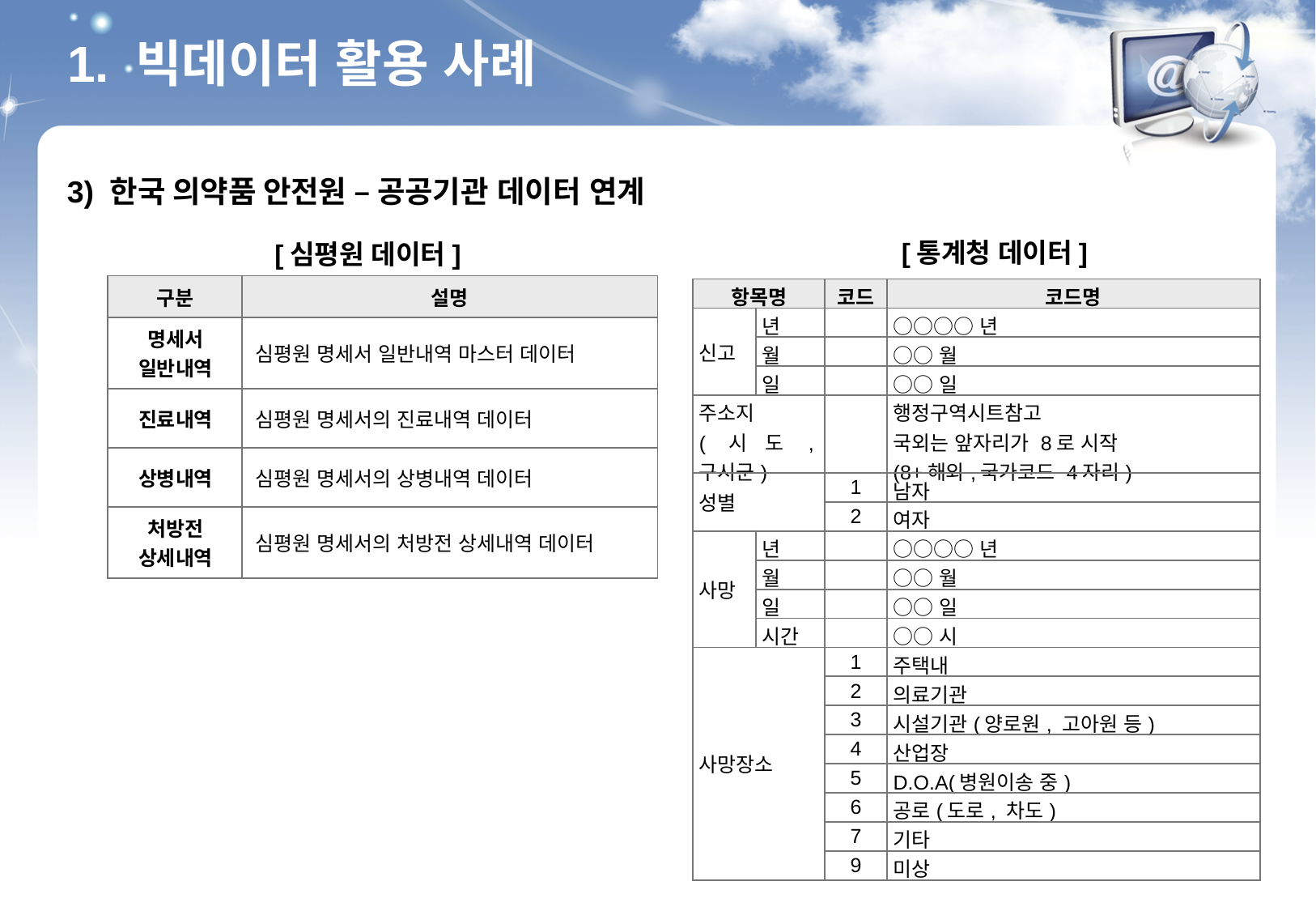

1. 빅데이터 활용 사례
3) 한국 의약품 안전원 – 공공기관 데이터 연계
[통계청 데이터]
[심평원 데이터]
| 구분 | 설명 |
| --- | --- |
| 명세서 일반내역 | 심평원 명세서 일반내역 마스터 데이터 |
| 진료내역 | 심평원 명세서의 진료내역 데이터 |
| 상병내역 | 심평원 명세서의 상병내역 데이터 |
| 처방전 상세내역 | 심평원 명세서의 처방전 상세내역 데이터 |
| 항목명 |  | 코드 | 코드명 |
| --- | --- | --- | --- |
| 신고 | 년 |  | ○○○○년 |
|  | 월 |  | ○○월 |
|  | 일 |  | ○○일 |
| 주소지 (시도,구시군) |  |  | 행정구역시트참고 국외는 앞자리가 8로 시작 (8+해외,국가코드 4자리) |
| 성별 |  | 1 | 남자 |
|  |  | 2 | 여자 |
| 사망 | 년 |  | ○○○○년 |
|  | 월 |  | ○○월 |
|  | 일 |  | ○○일 |
|  | 시간 |  | ○○시 |
| 사망장소 |  | 1 | 주택내 |
|  |  | 2 | 의료기관 |
|  |  | 3 | 시설기관(양로원, 고아원 등) |
|  |  | 4 | 산업장 |
|  |  | 5 | D.O.A(병원이송 중) |
|  |  | 6 | 공로(도로, 차도) |
|  |  | 7 | 기타 |
|  |  | 9 | 미상 |